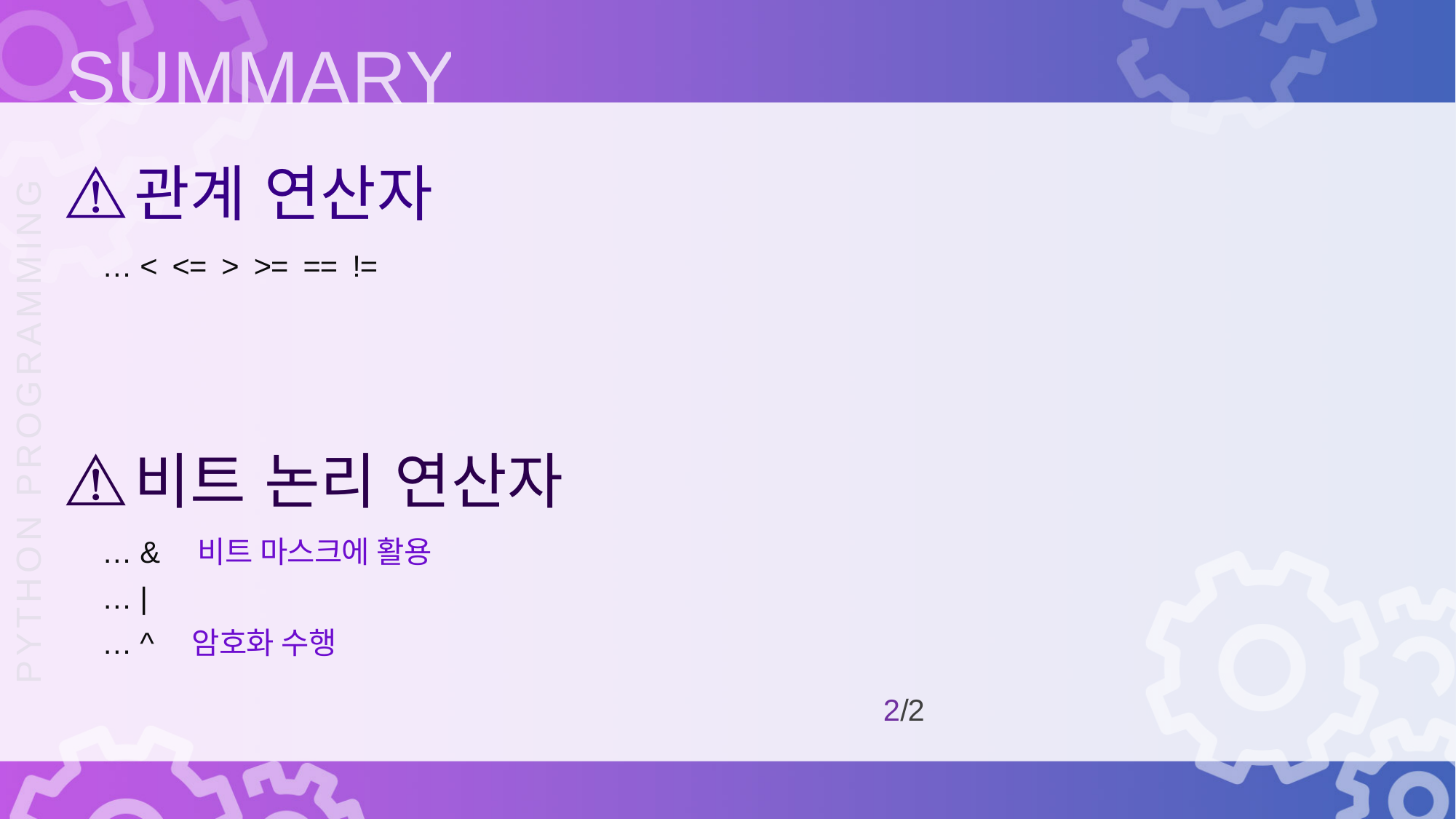

관계 연산자
… <  <=  >  >=  ==  !=
비트 논리 연산자
… &    비트 마스크에 활용
… |
… ^    암호화 수행
2/2